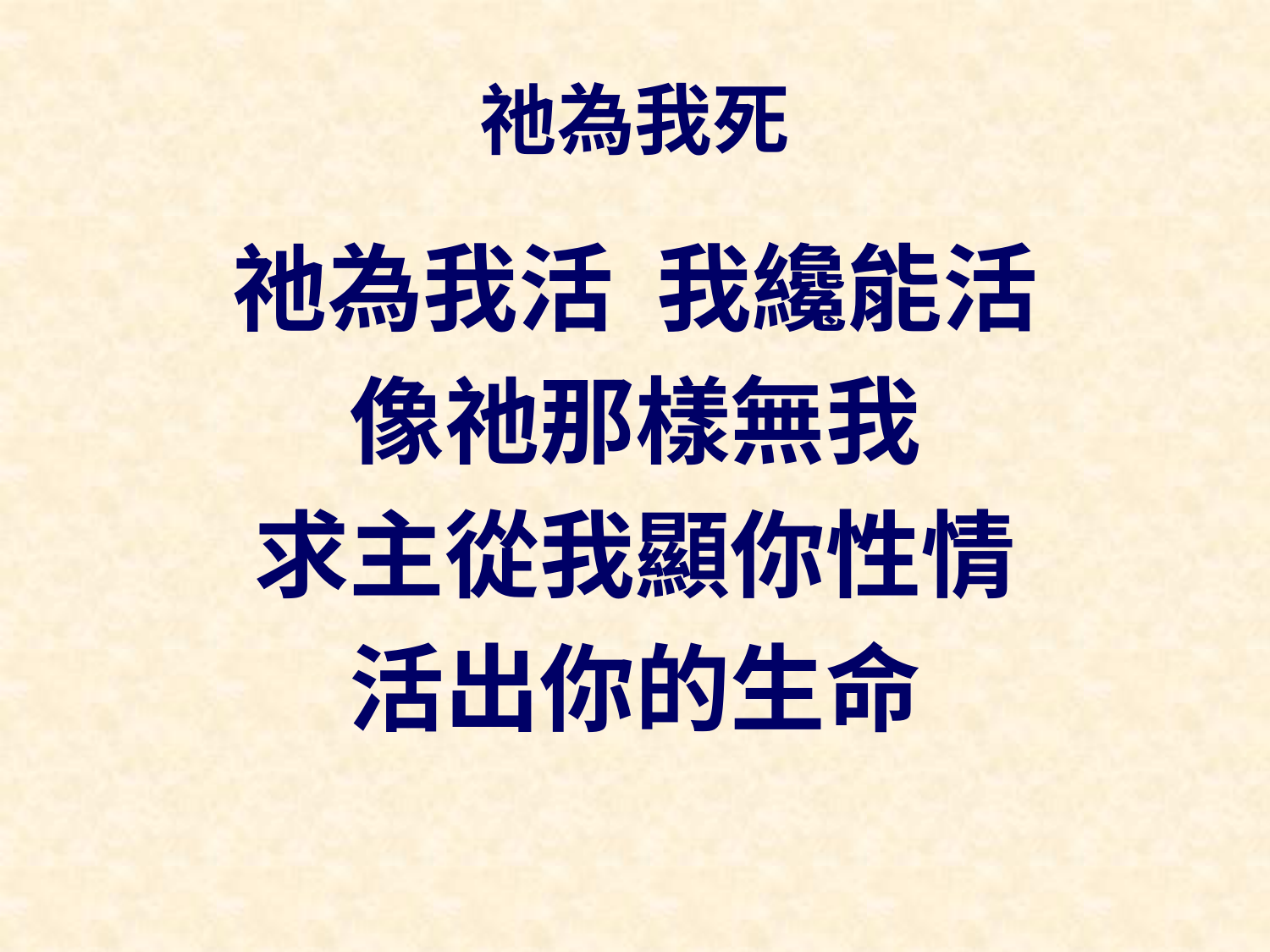

# 祂為我死
祂為我活  我纔能活
像祂那樣無我
求主從我顯你性情
活出你的生命